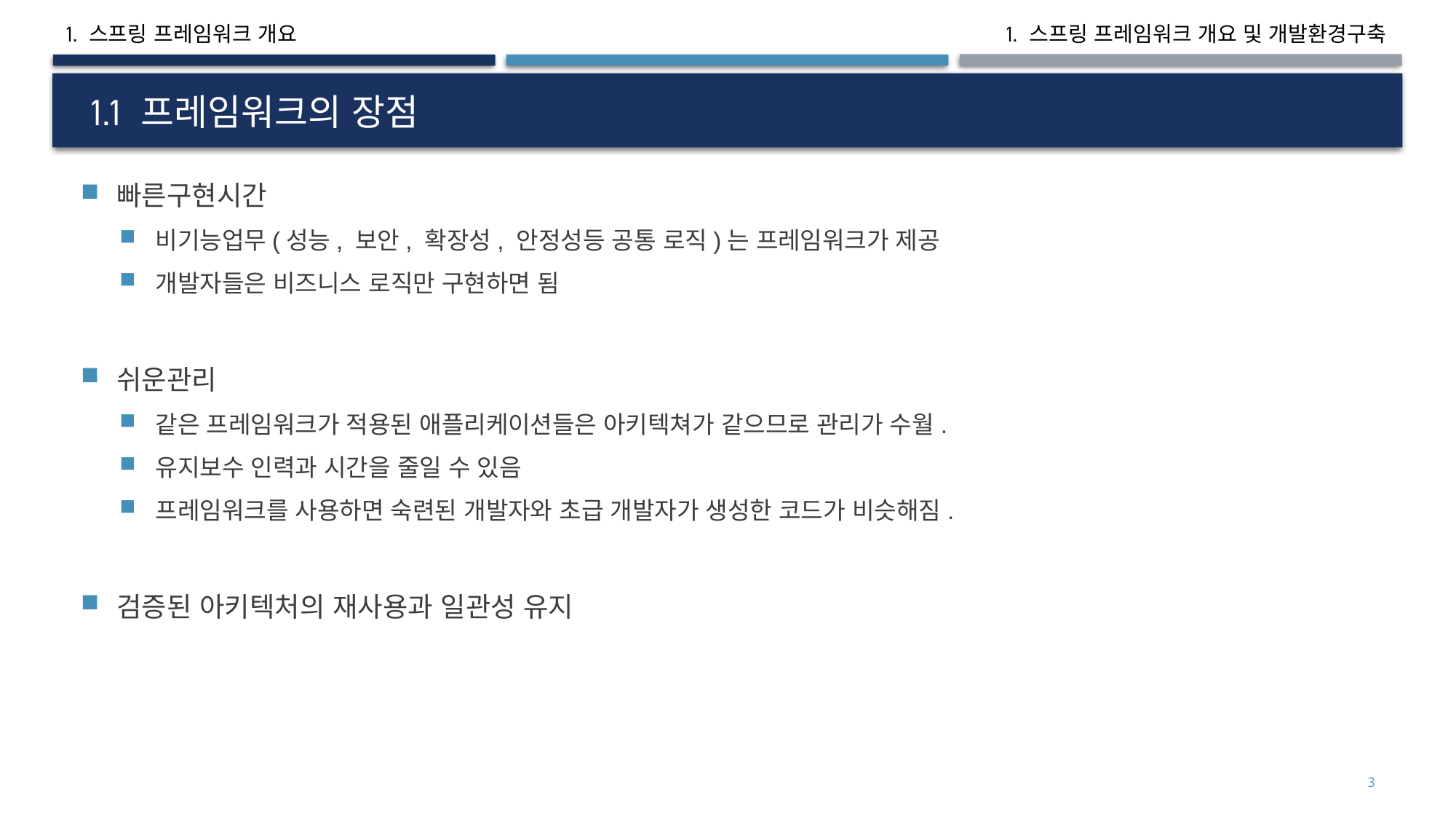

1. 스프링 프레임워크 개요
# 1.1 프레임워크의 장점
빠른구현시간
비기능업무(성능, 보안, 확장성, 안정성등 공통 로직)는 프레임워크가 제공
개발자들은 비즈니스 로직만 구현하면 됨

쉬운관리
같은 프레임워크가 적용된 애플리케이션들은 아키텍쳐가 같으므로 관리가 수월.
유지보수 인력과 시간을 줄일 수 있음
프레임워크를 사용하면 숙련된 개발자와 초급 개발자가 생성한 코드가 비슷해짐.

검증된 아키텍처의 재사용과 일관성 유지

3